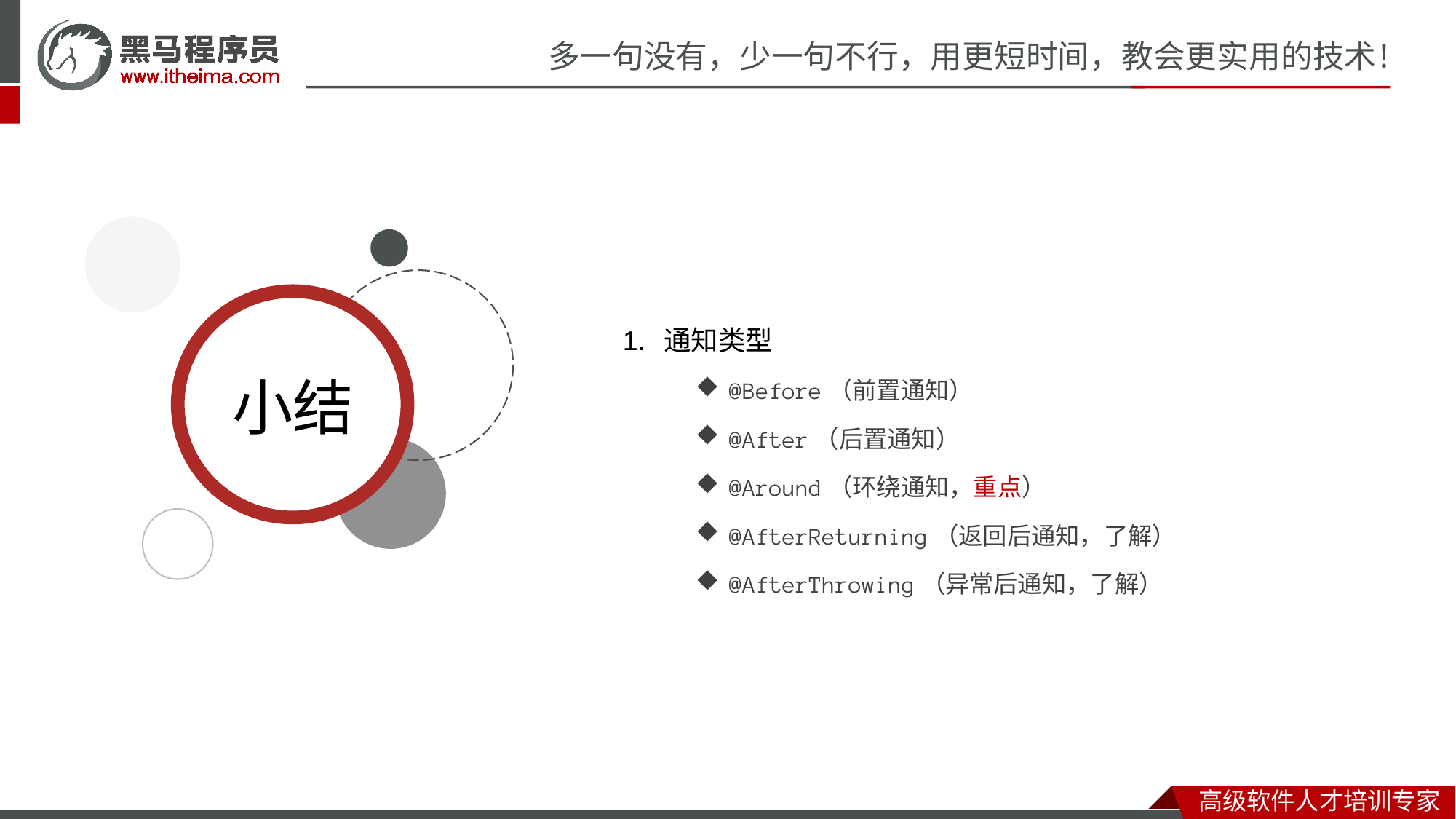

通知类型
@Before（前置通知）
@After（后置通知）
@Around（环绕通知，重点）
@AfterReturning（返回后通知，了解）
@AfterThrowing（异常后通知，了解）